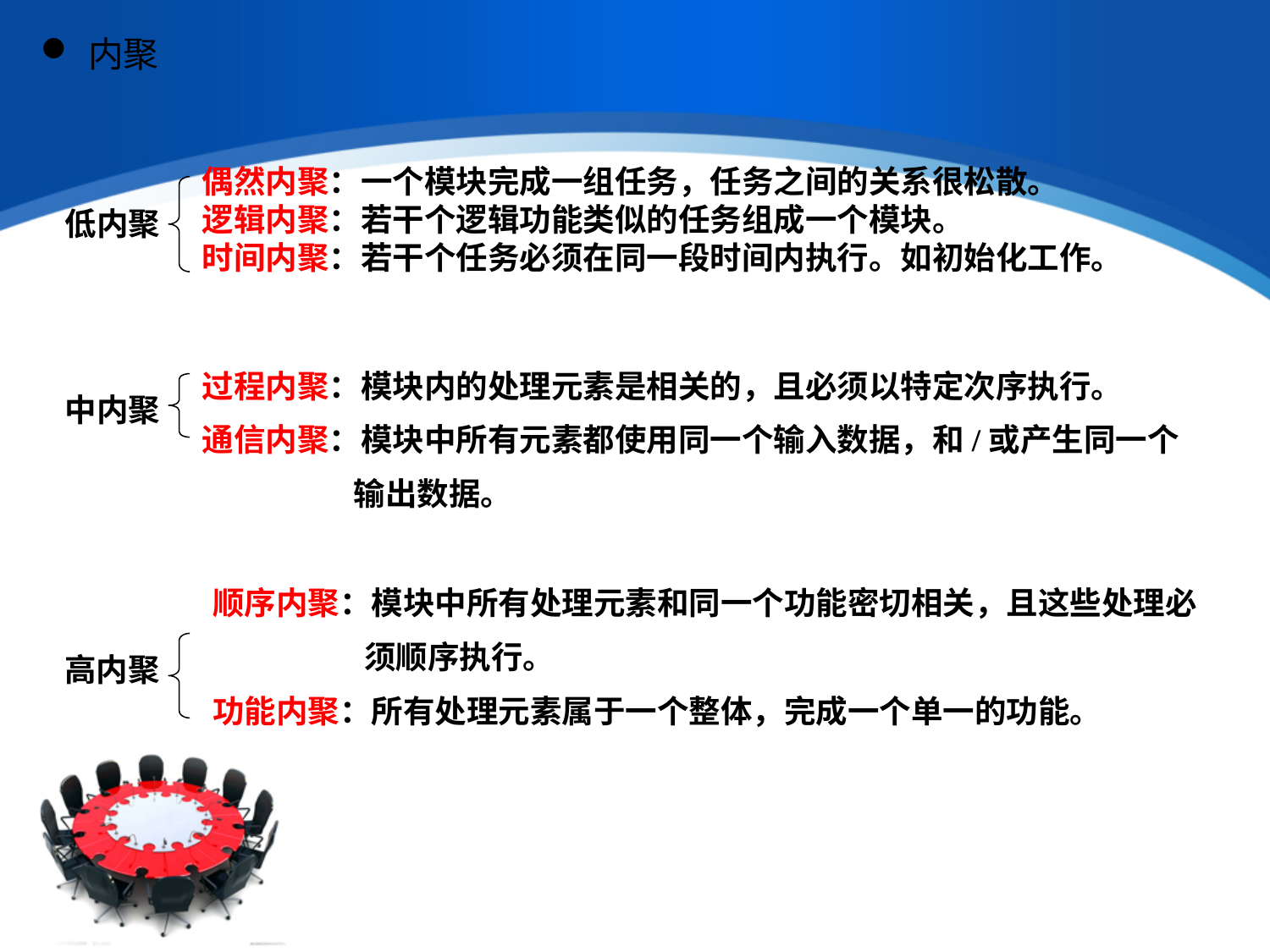

内聚
偶然内聚：一个模块完成一组任务，任务之间的关系很松散。
逻辑内聚：若干个逻辑功能类似的任务组成一个模块。
时间内聚：若干个任务必须在同一段时间内执行。如初始化工作。

低内聚
过程内聚：模块内的处理元素是相关的，且必须以特定次序执行。
通信内聚：模块中所有元素都使用同一个输入数据，和/或产生同一个
                    输出数据。

中内聚
顺序内聚：模块中所有处理元素和同一个功能密切相关，且这些处理必
                    须顺序执行。
功能内聚：所有处理元素属于一个整体，完成一个单一的功能。

高内聚